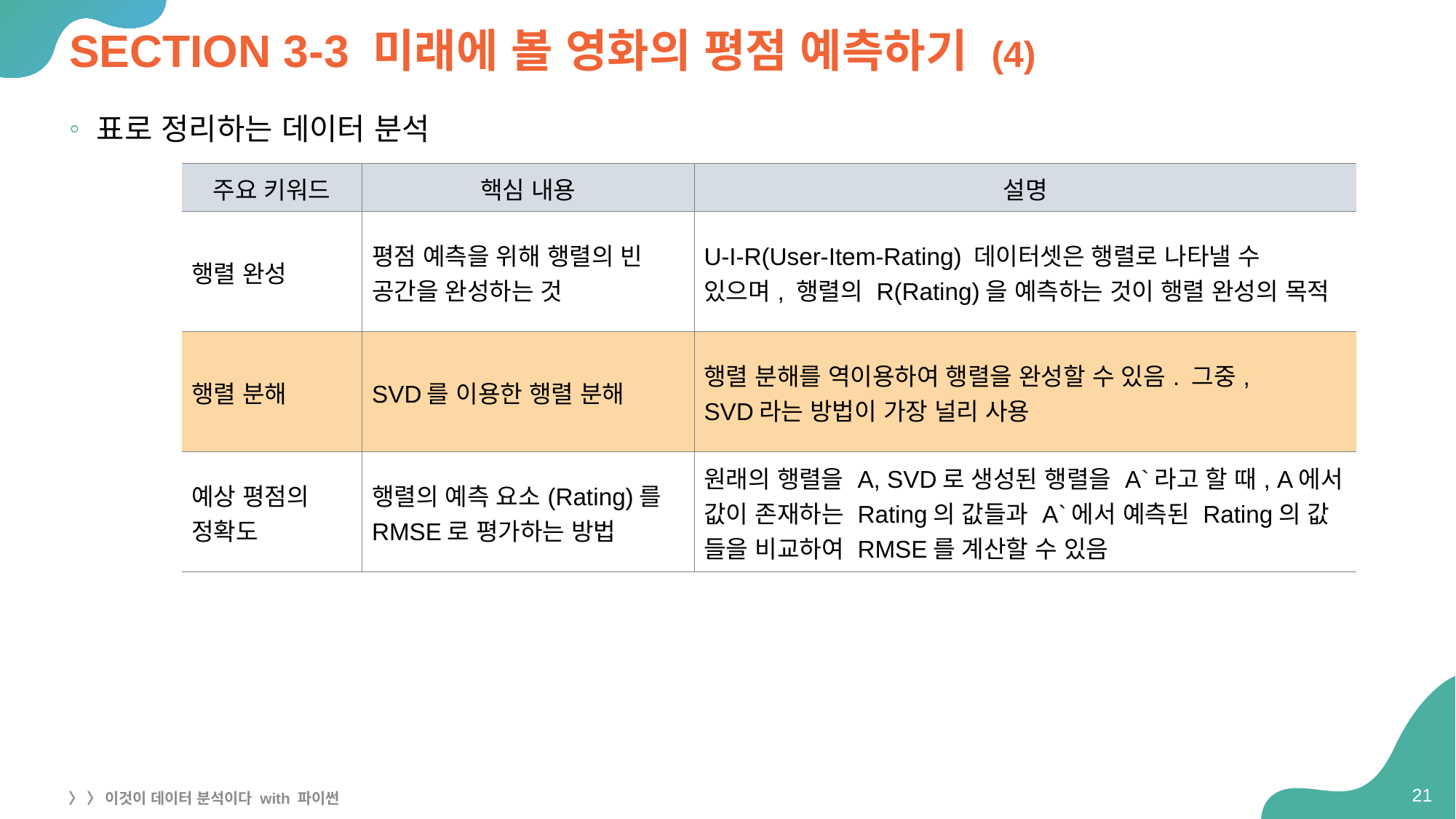

# SECTION 3-3 미래에 볼 영화의 평점 예측하기 (4)
표로 정리하는 데이터 분석
| 주요 키워드 | 핵심 내용 | 설명 |
| --- | --- | --- |
| 행렬 완성 | 평점 예측을 위해 행렬의 빈 공간을 완성하는 것 | U-I-R(User-Item-Rating) 데이터셋은 행렬로 나타낼 수 있으며, 행렬의 R(Rating)을 예측하는 것이 행렬 완성의 목적 |
| 행렬 분해 | SVD를 이용한 행렬 분해 | 행렬 분해를 역이용하여 행렬을 완성할 수 있음. 그중, SVD라는 방법이 가장 널리 사용 |
| 예상 평점의 정확도 | 행렬의 예측 요소(Rating)를 RMSE로 평가하는 방법 | 원래의 행렬을 A, SVD로 생성된 행렬을 A`라고 할 때, A에서 값이 존재하는 Rating의 값들과 A`에서 예측된 Rating의 값 들을 비교하여 RMSE를 계산할 수 있음 |
21
〉 〉 이것이 데이터 분석이다 with 파이썬